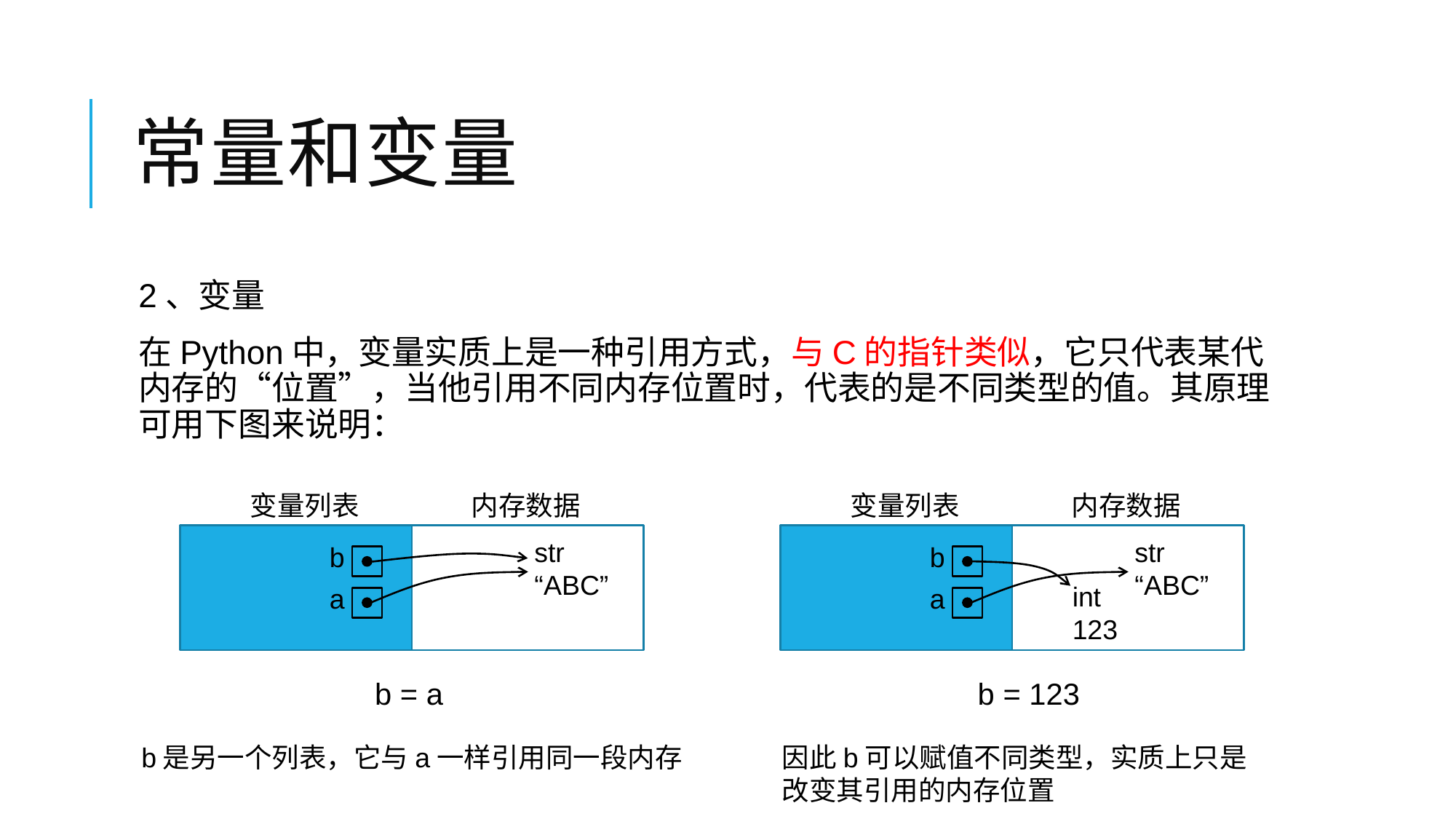

# 常量和变量
2、变量
在Python中，变量实质上是一种引用方式，与C的指针类似，它只代表某代内存的“位置”，当他引用不同内存位置时，代表的是不同类型的值。其原理可用下图来说明：
变量列表
内存数据
变量列表
内存数据

str
“ABC”
str
“ABC”
b
b

int
123
a
a

b = a
b = 123
b是另一个列表，它与a一样引用同一段内存
因此b可以赋值不同类型，实质上只是改变其引用的内存位置